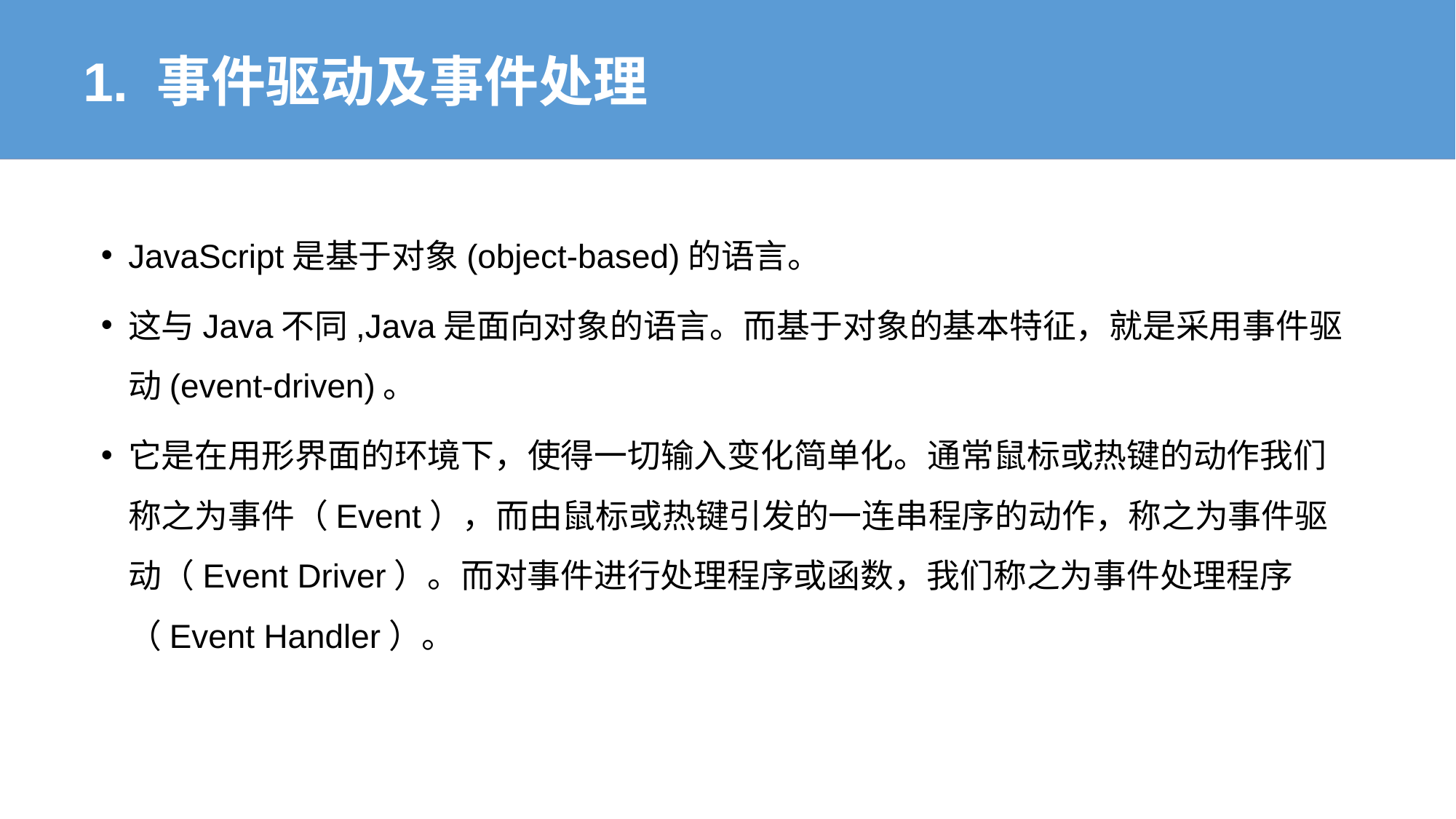

1. 事件驱动及事件处理

JavaScript是基于对象(object-based)的语言。
这与Java不同,Java是面向对象的语言。而基于对象的基本特征，就是采用事件驱动(event-driven)。
它是在用形界面的环境下，使得一切输入变化简单化。通常鼠标或热键的动作我们称之为事件（Event），而由鼠标或热键引发的一连串程序的动作，称之为事件驱动（Event Driver）。而对事件进行处理程序或函数，我们称之为事件处理程序（Event Handler）。